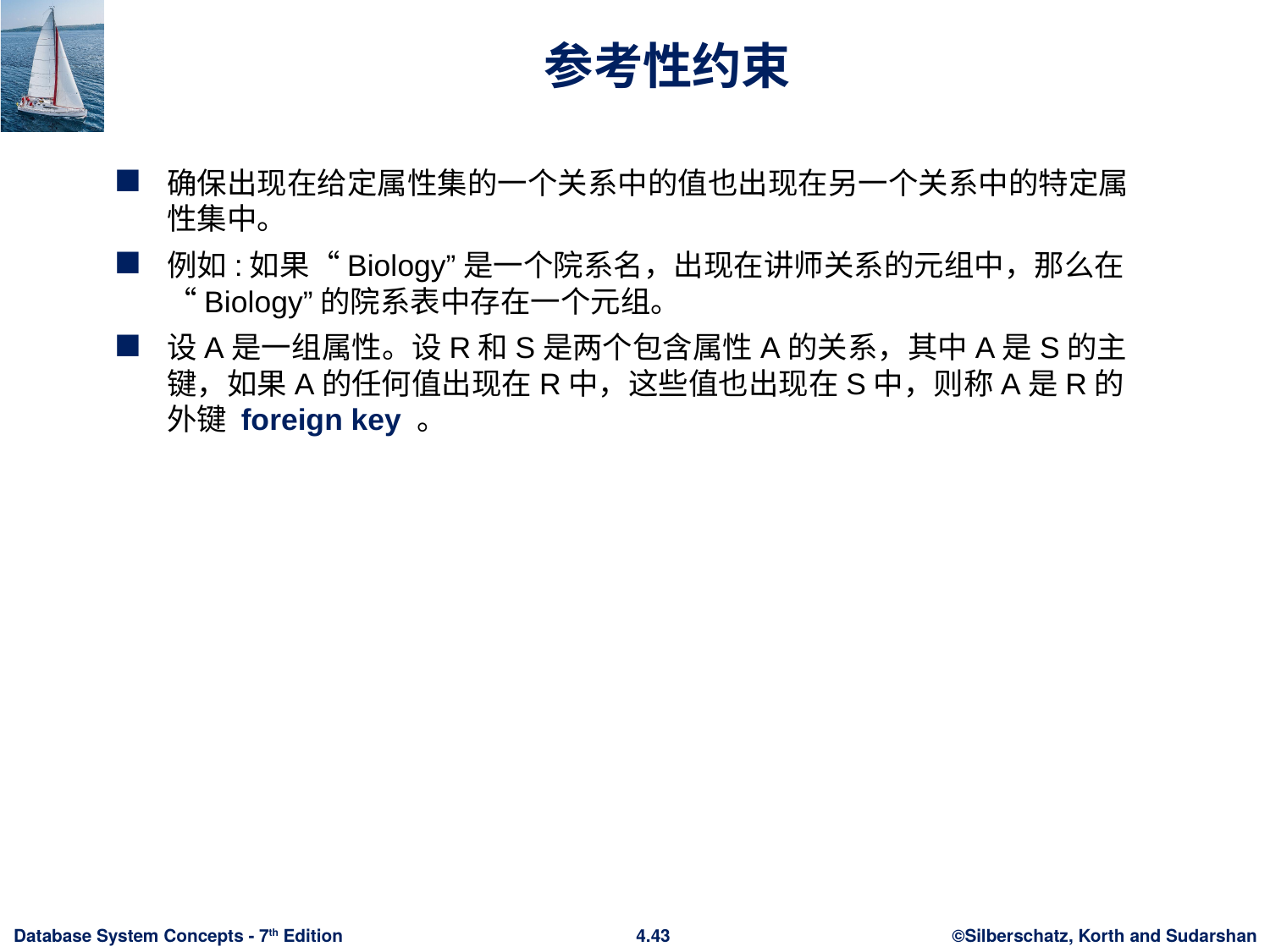

# 参考性约束
确保出现在给定属性集的一个关系中的值也出现在另一个关系中的特定属性集中。
例如:如果“Biology”是一个院系名，出现在讲师关系的元组中，那么在“Biology”的院系表中存在一个元组。
设A是一组属性。设R和S是两个包含属性A的关系，其中A是S的主键，如果A的任何值出现在R中，这些值也出现在S中，则称A是R的外键 foreign key 。